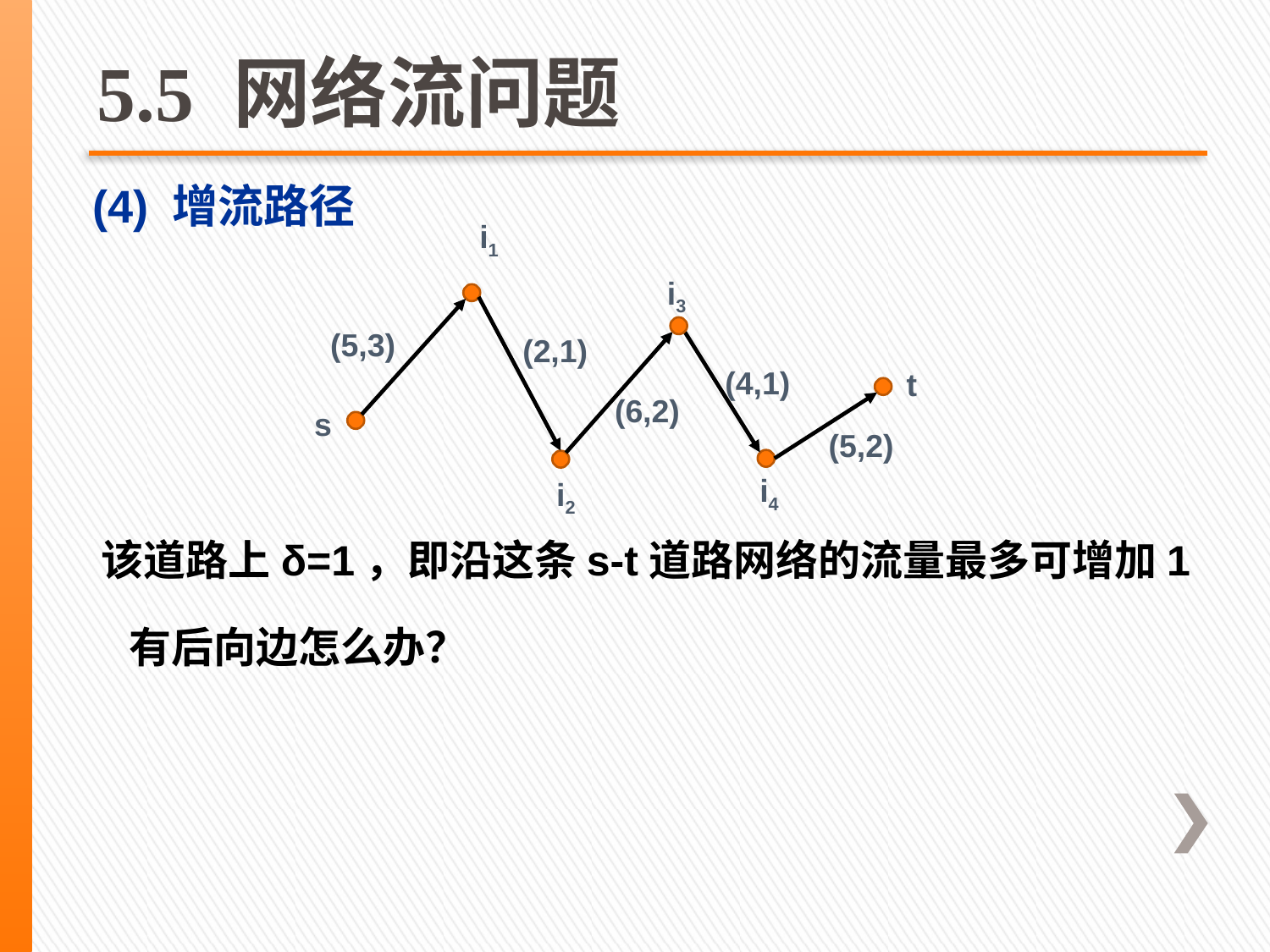

# 5.5 网络流问题
(4) 增流路径
i1
i3

(5,3)
(2,1)
(4,1)
t

(6,2)
s

(5,2)

i4
i2
该道路上δ=1，即沿这条s-t道路网络的流量最多可增加1
有后向边怎么办？